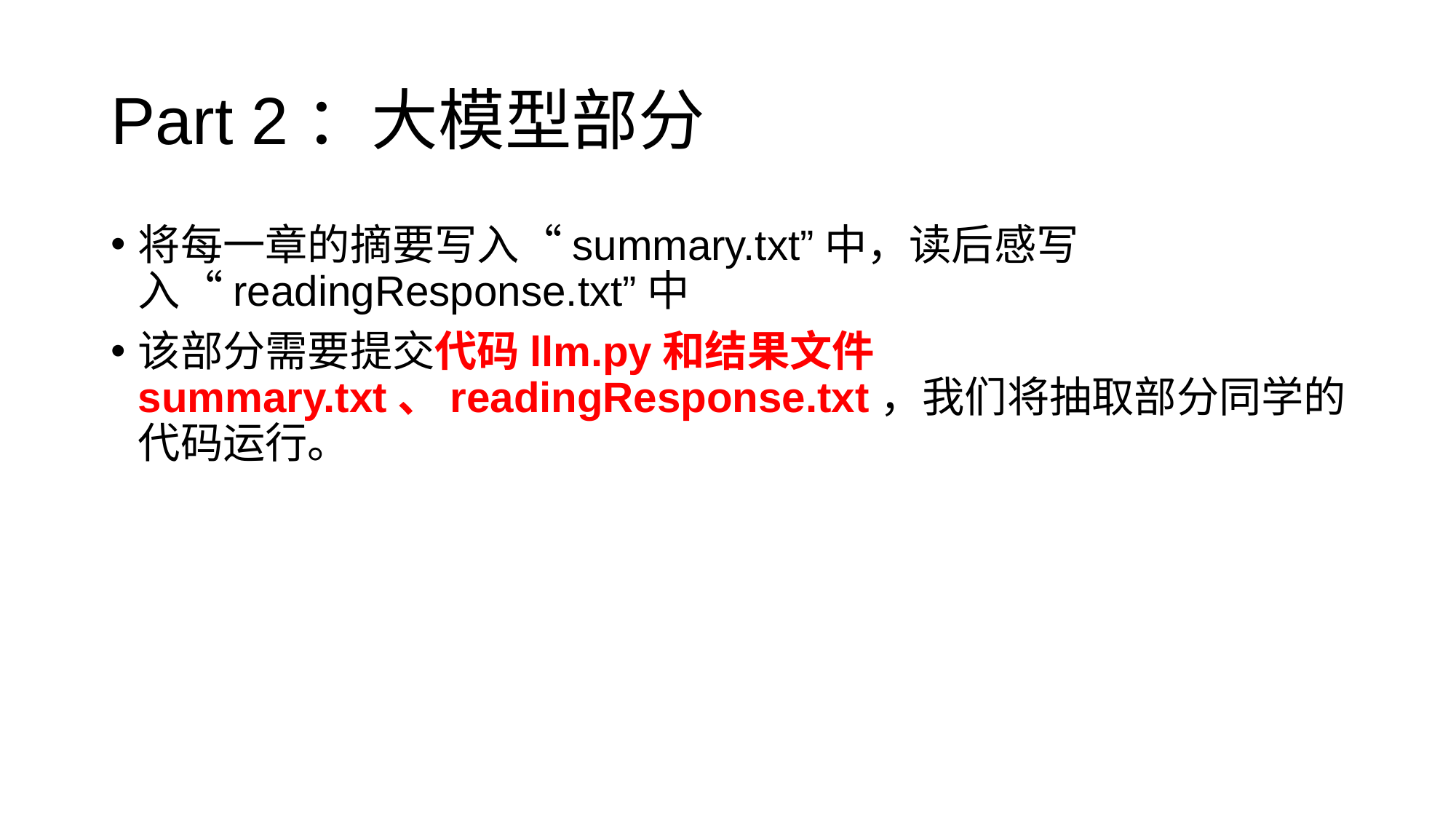

# Part 2：大模型部分
将每一章的摘要写入“summary.txt”中，读后感写入“readingResponse.txt”中
该部分需要提交代码llm.py和结果文件summary.txt、readingResponse.txt，我们将抽取部分同学的代码运行。